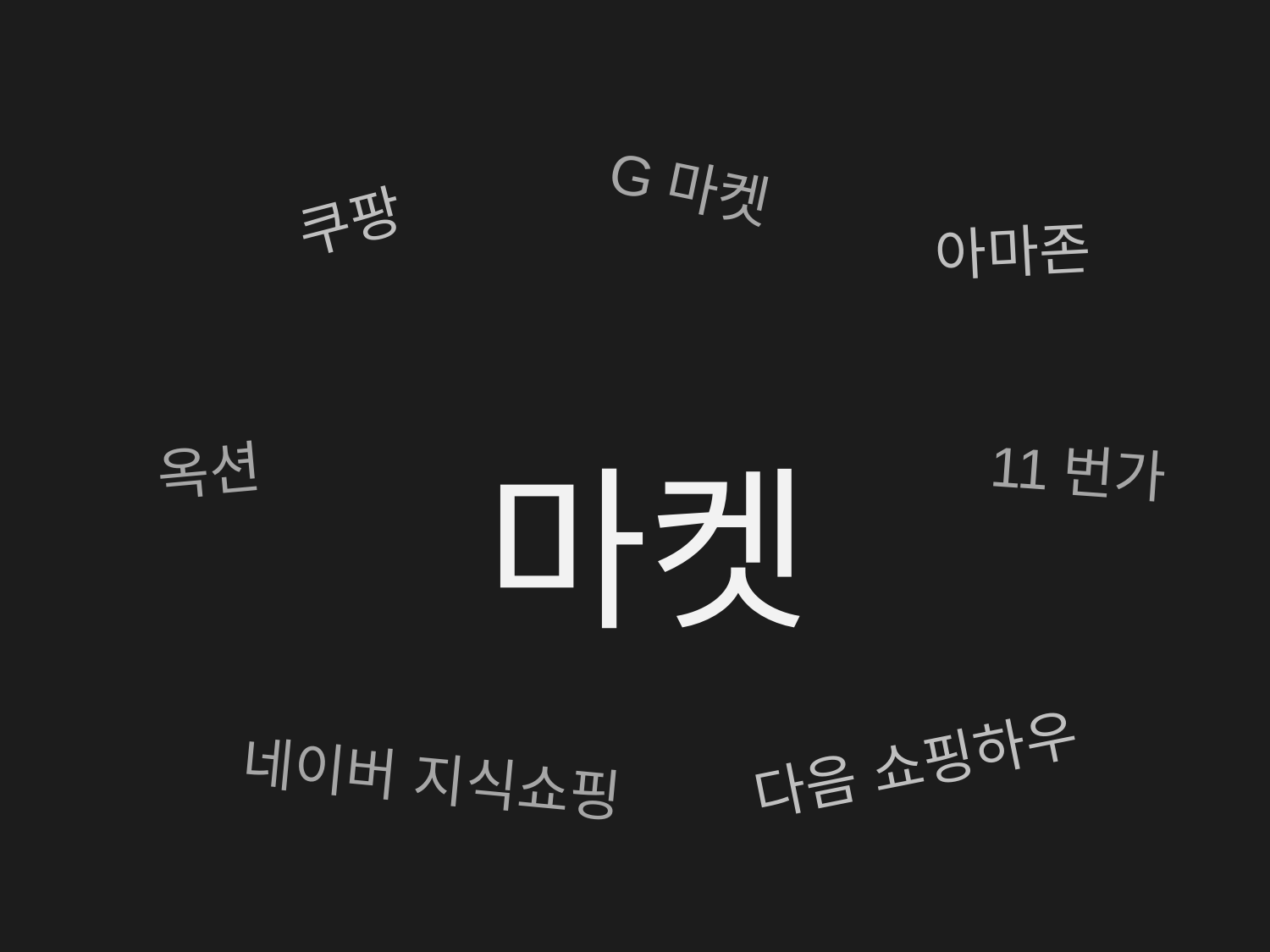

G마켓
쿠팡
아마존
마켓
옥션
11번가
다음 쇼핑하우
네이버 지식쇼핑